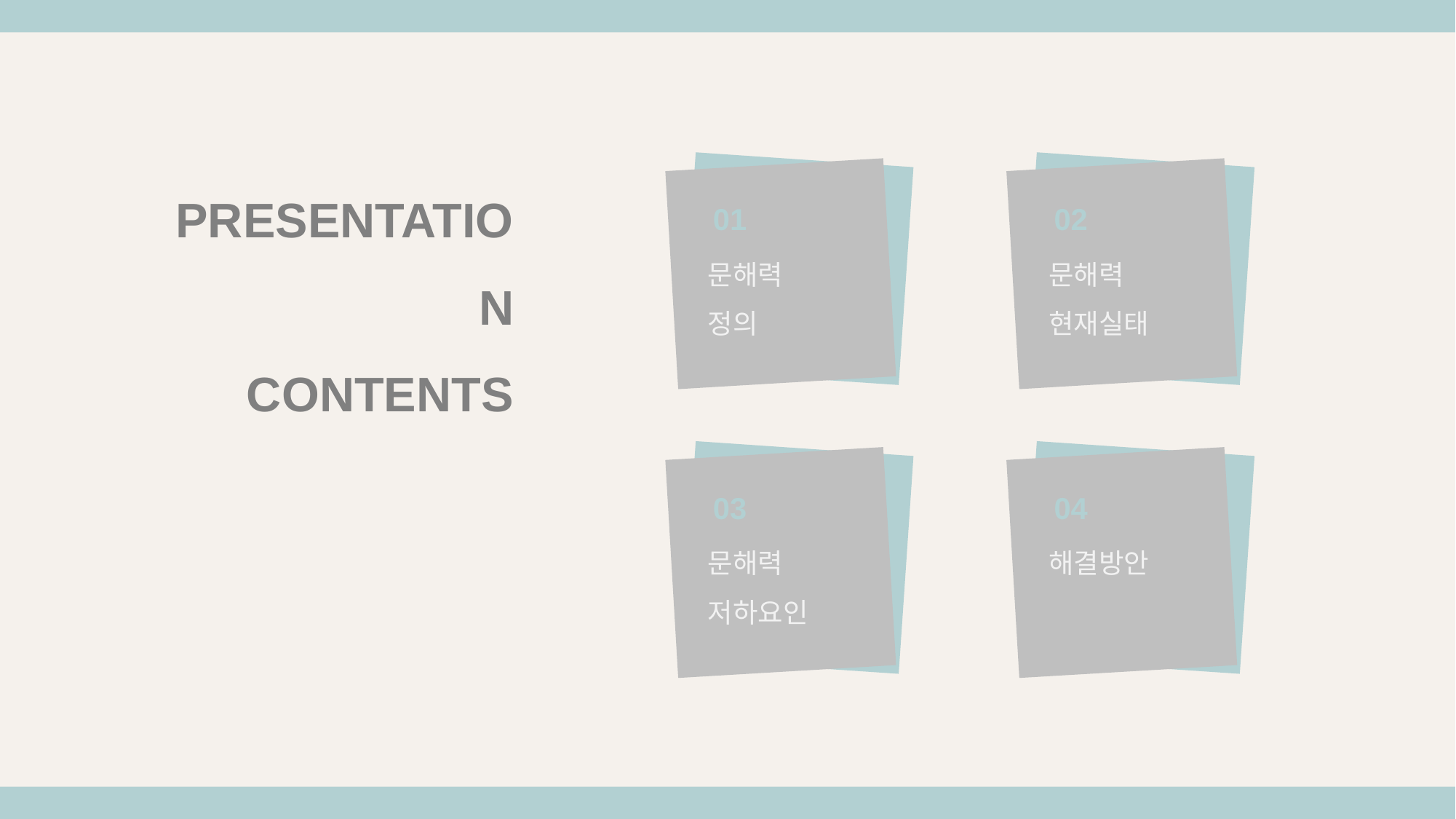

PRESENTATION
CONTENTS

01
02
문해력
정의
문해력
현재실태

03
04
문해력
저하요인
해결방안